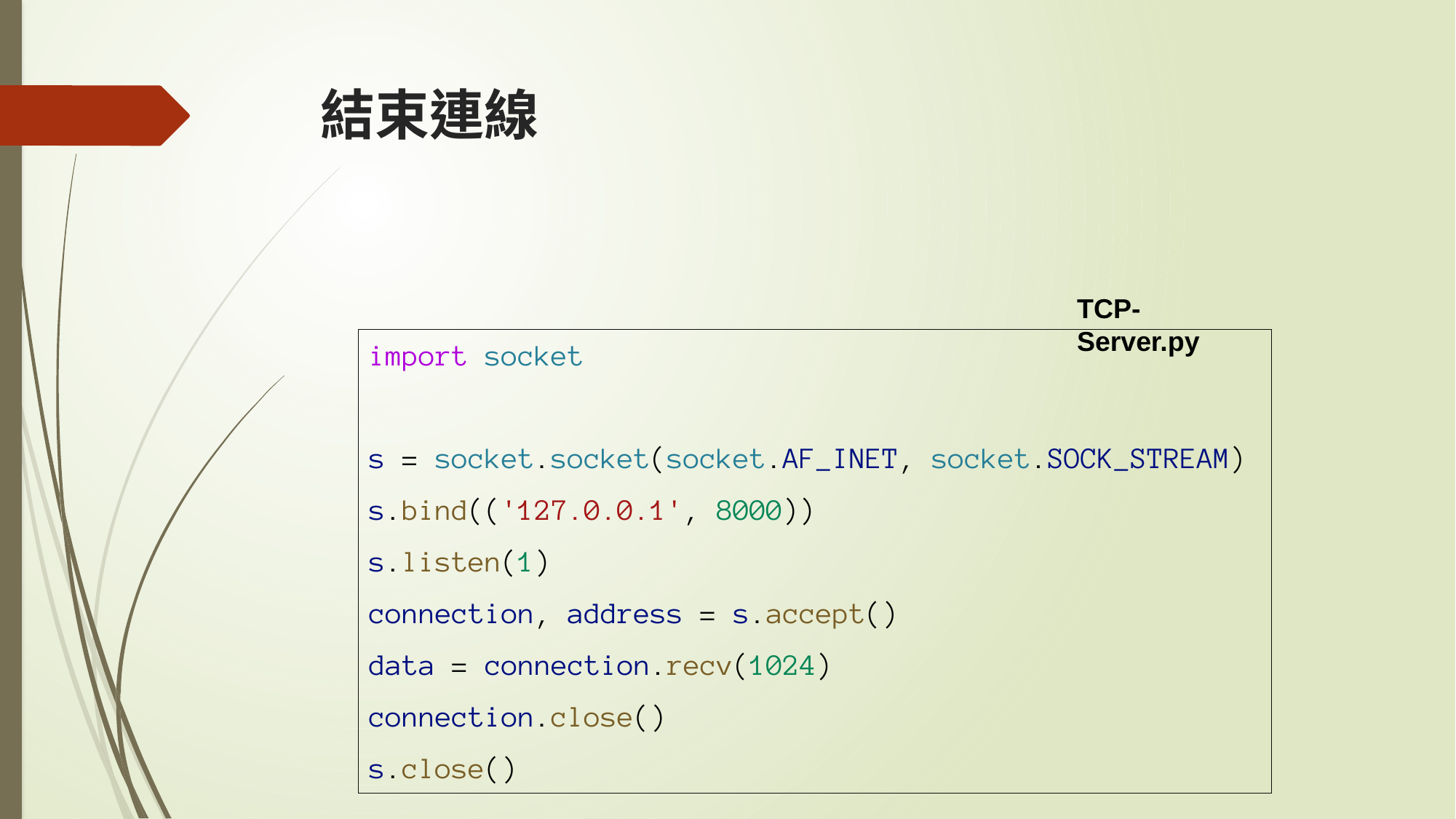

# 結束連線
TCP-Server.py
import socket

s = socket.socket(socket.AF_INET, socket.SOCK_STREAM)
s.bind(('127.0.0.1', 8000))
s.listen(1)
connection, address = s.accept()
data = connection.recv(1024)
connection.close()
s.close()